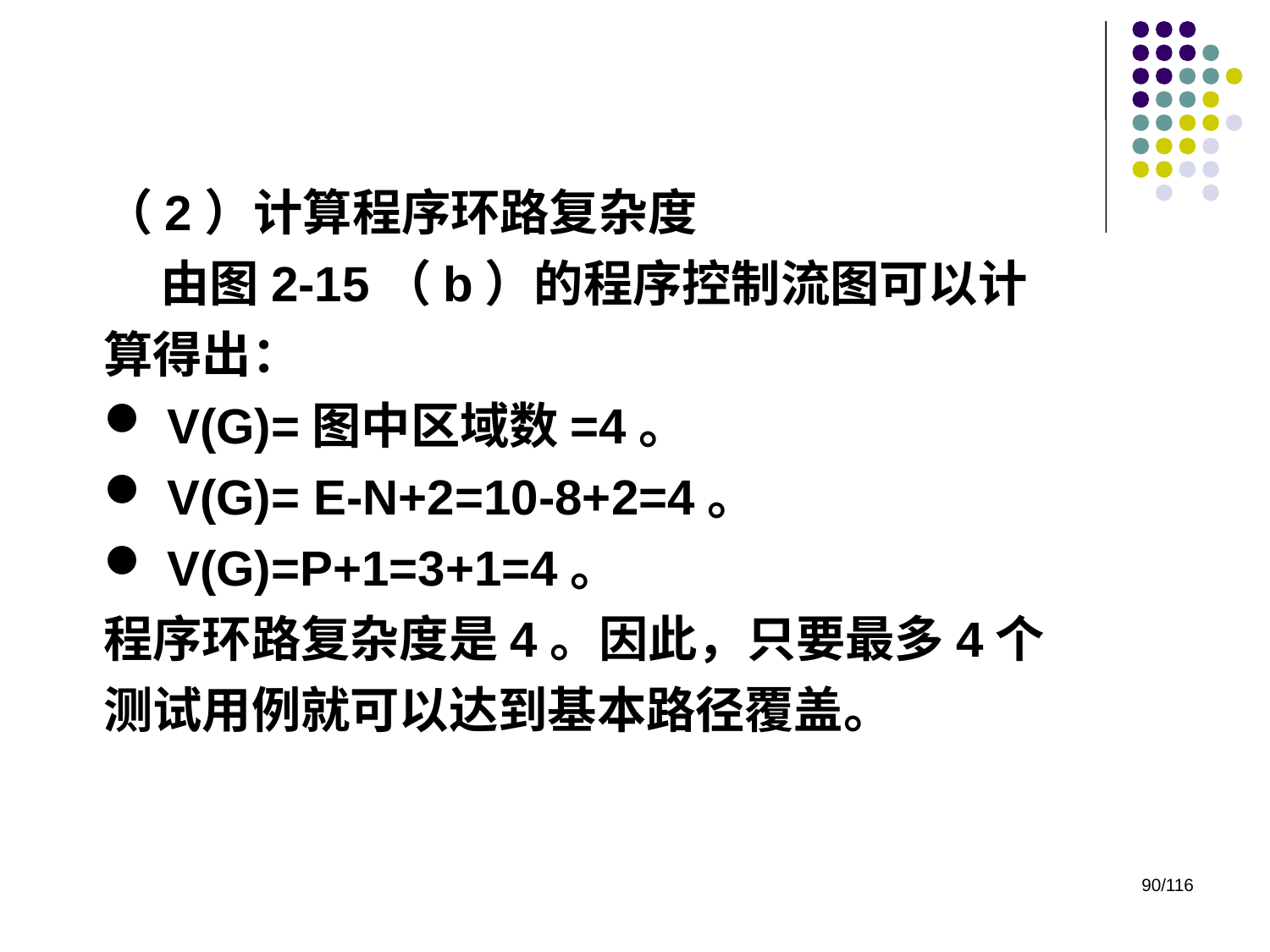

（2）计算程序环路复杂度
    由图2-15（b）的程序控制流图可以计算得出：
V(G)=图中区域数=4。
V(G)= E-N+2=10-8+2=4。
V(G)=P+1=3+1=4。
程序环路复杂度是4。因此，只要最多4个测试用例就可以达到基本路径覆盖。
90/116